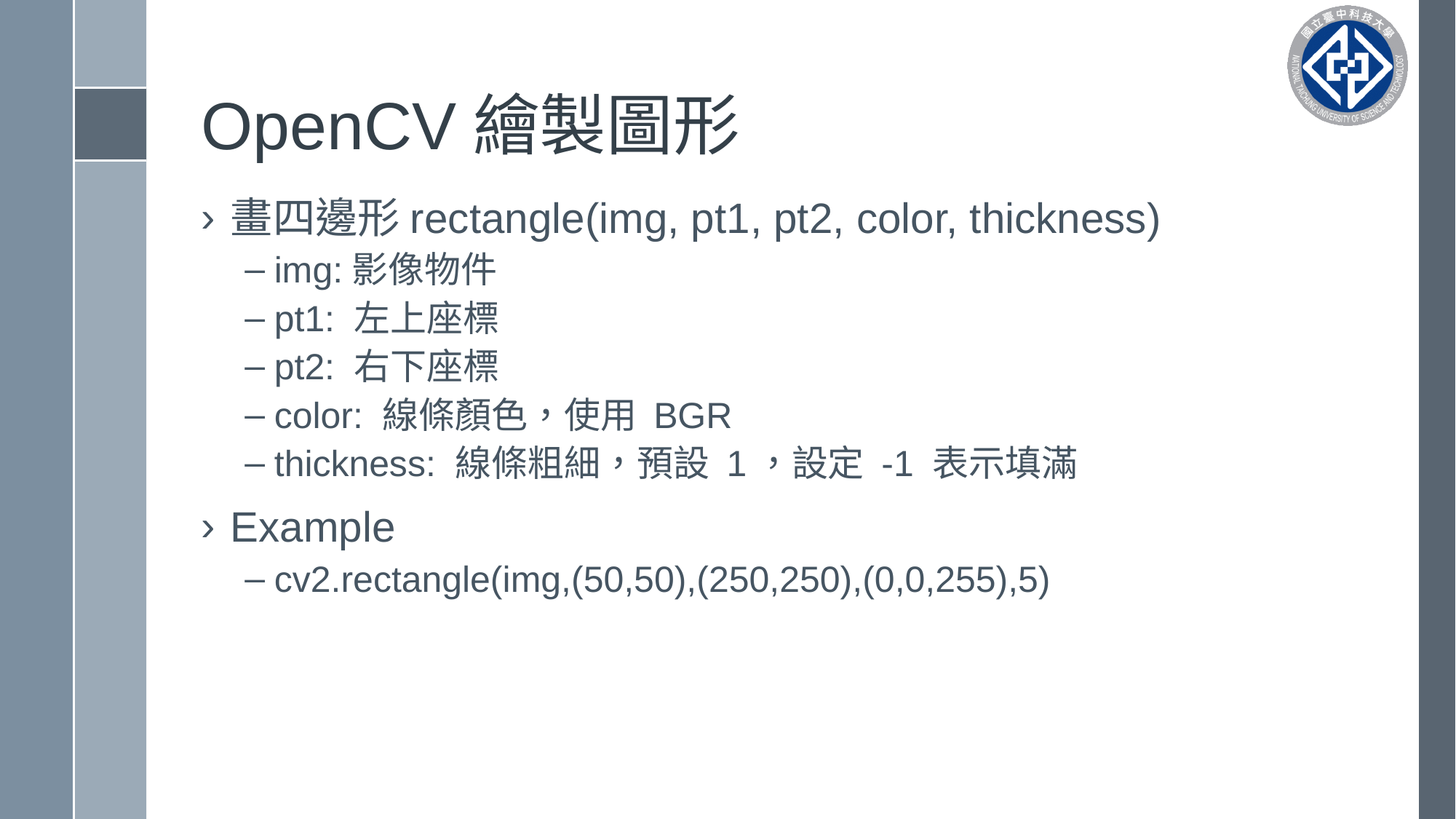

# OpenCV繪製圖形
畫四邊形rectangle(img, pt1, pt2, color, thickness)
img:影像物件
pt1: 左上座標
pt2: 右下座標
color: 線條顏色，使用 BGR
thickness: 線條粗細，預設 1，設定 -1 表示填滿
Example
cv2.rectangle(img,(50,50),(250,250),(0,0,255),5)